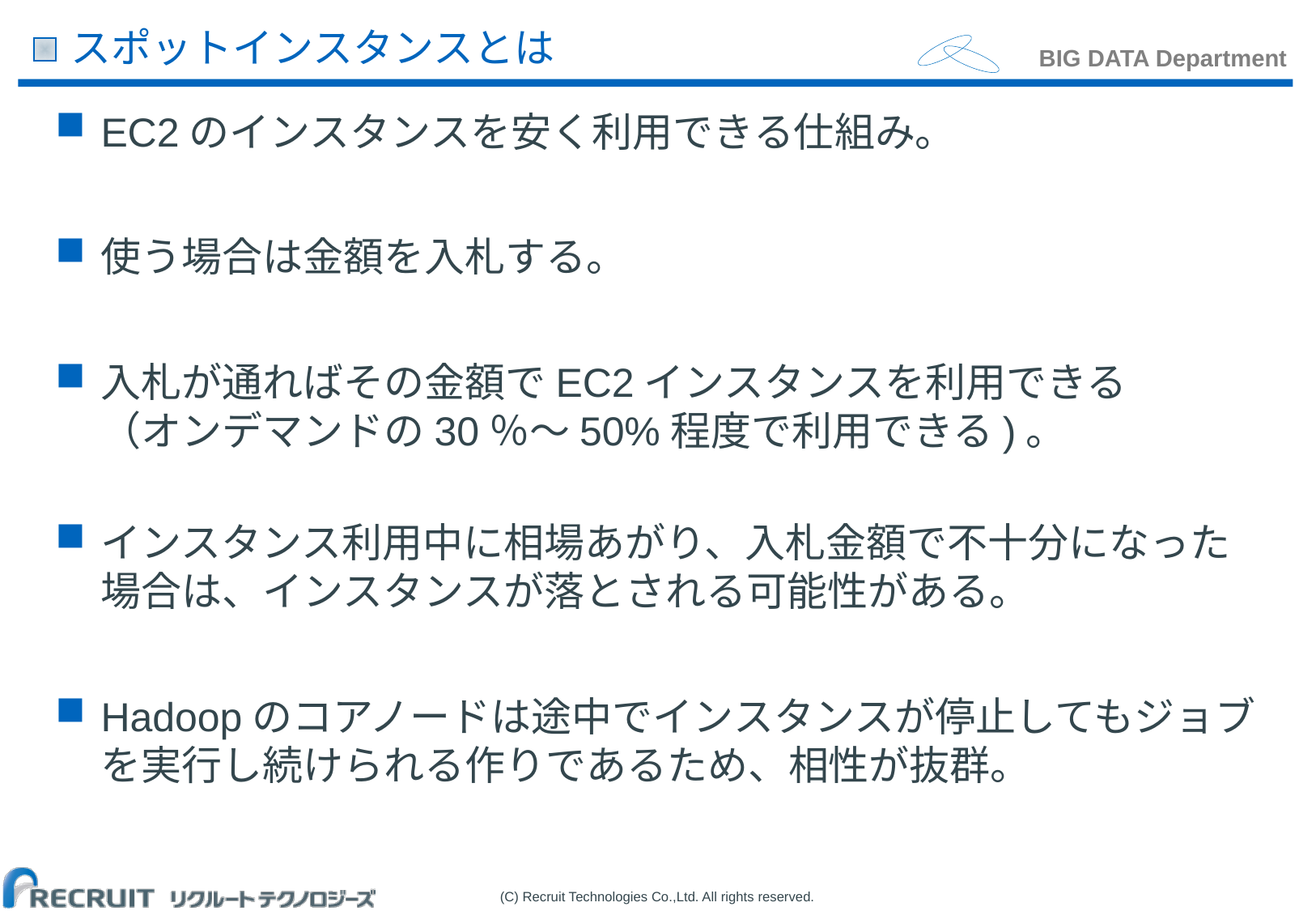

# スポットインスタンスとは
EC2のインスタンスを安く利用できる仕組み。

使う場合は金額を入札する。

入札が通ればその金額でEC2インスタンスを利用できる
（オンデマンドの30％〜50%程度で利用できる)。
インスタンス利用中に相場あがり、入札金額で不十分になった場合は、インスタンスが落とされる可能性がある。

Hadoopのコアノードは途中でインスタンスが停止してもジョブを実行し続けられる作りであるため、相性が抜群。